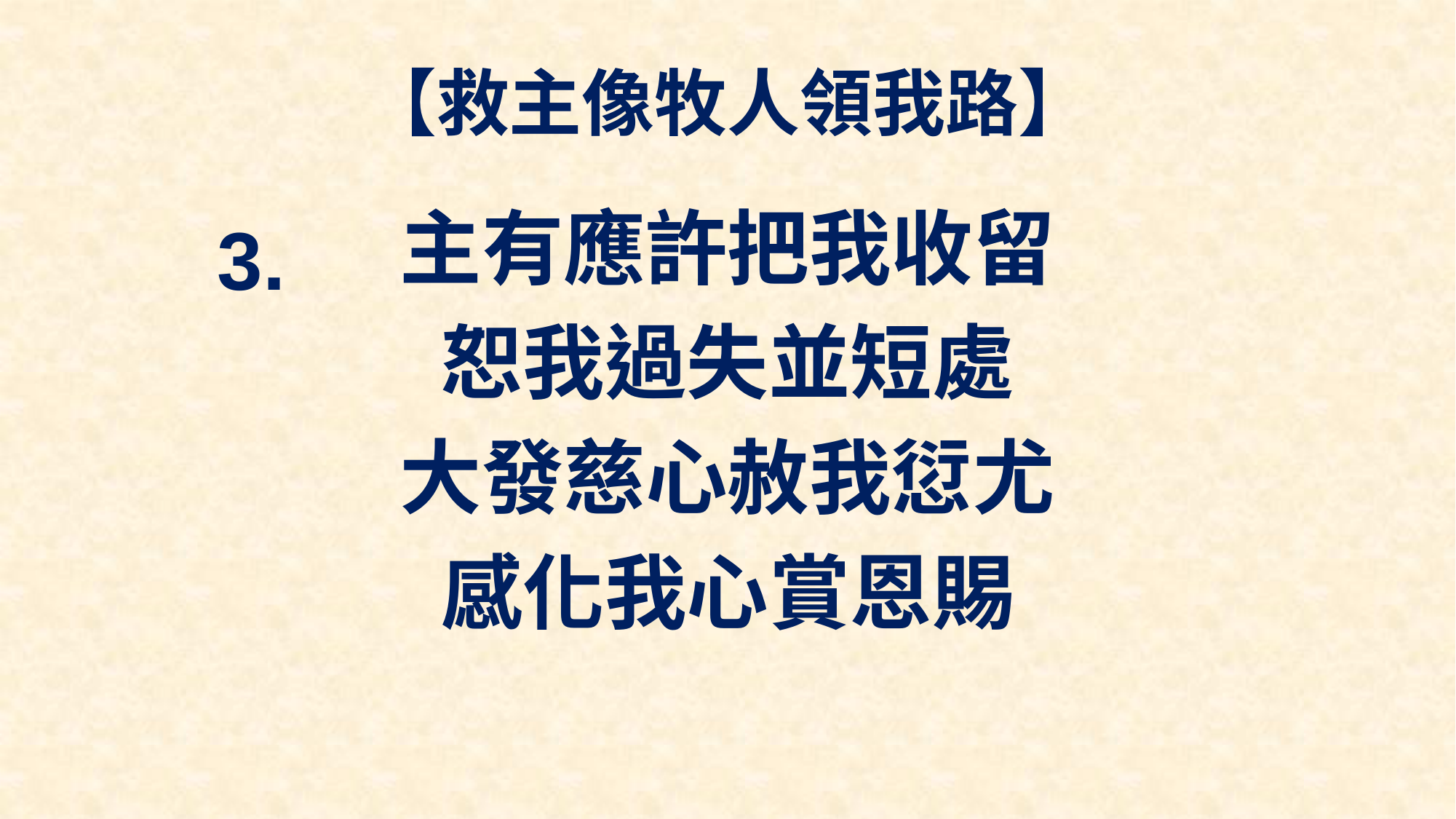

# 【救主像牧人領我路】
主有應許把我收留
恕我過失並短處
大發慈心赦我愆尤
感化我心賞恩賜
3.